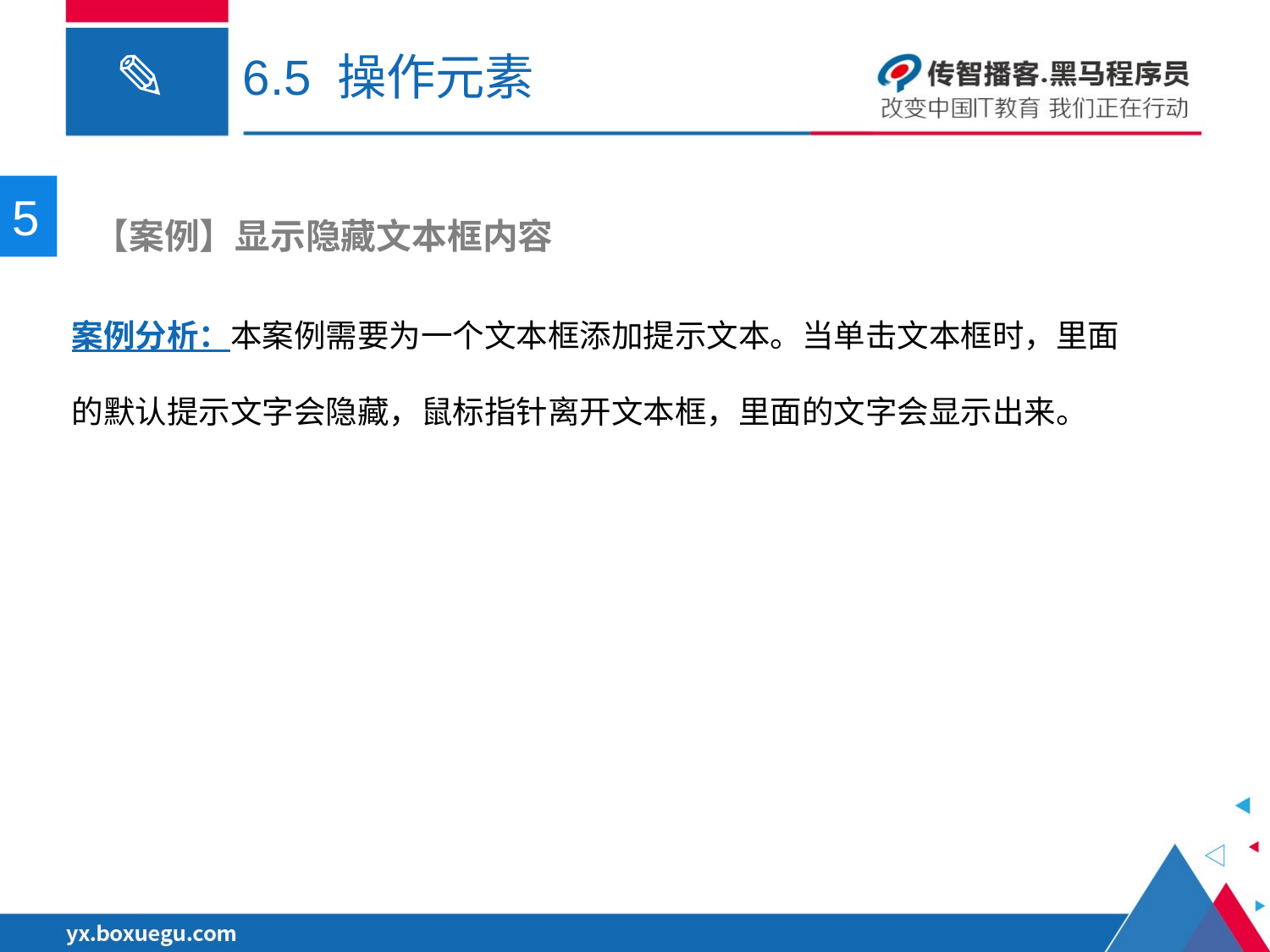

# 6.5 操作元素

5
  【案例】显示隐藏文本框内容
案例分析：本案例需要为一个文本框添加提示文本。当单击文本框时，里面的默认提示文字会隐藏，鼠标指针离开文本框，里面的文字会显示出来。